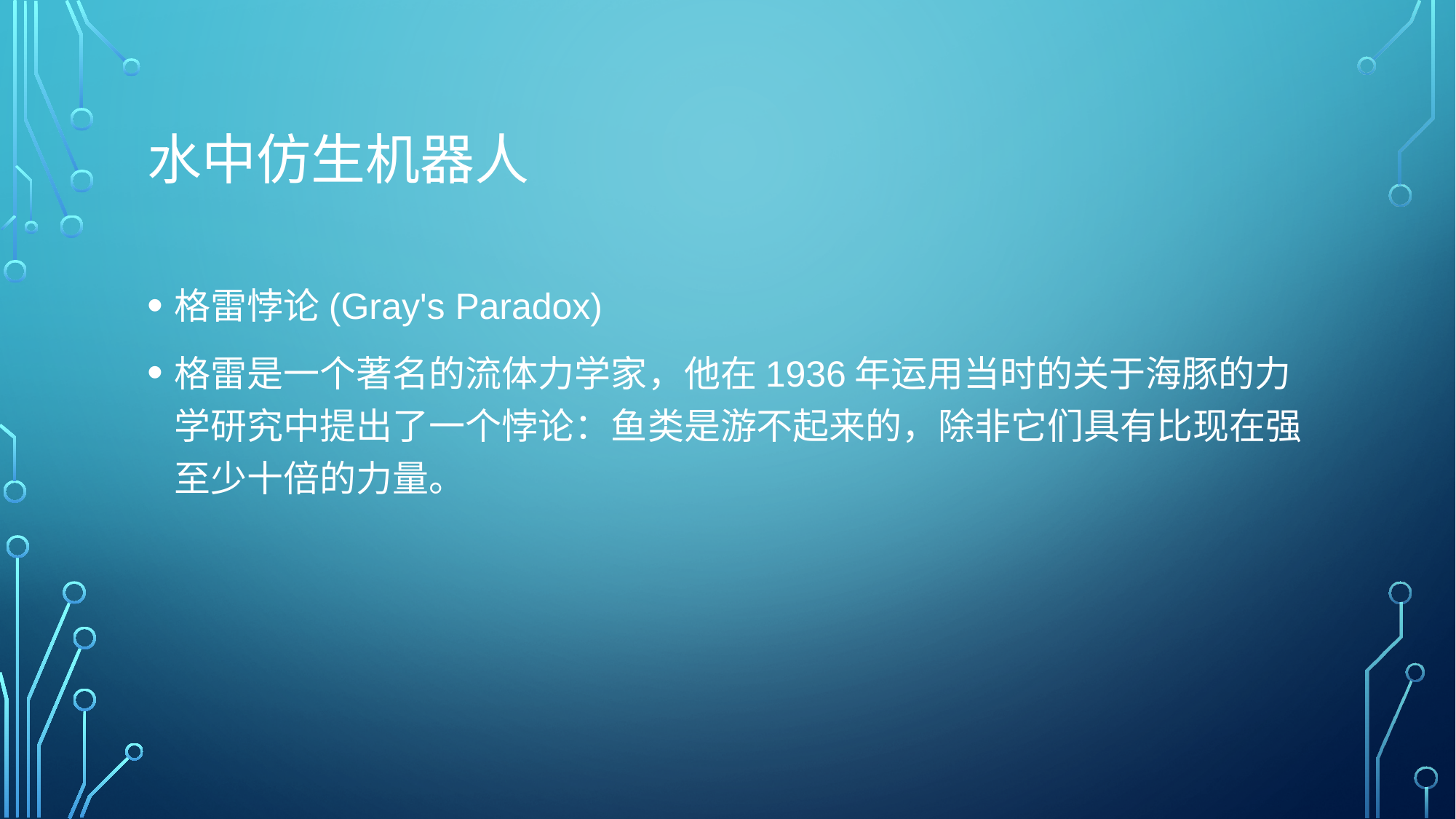

# 水中仿生机器人
格雷悖论(Gray's Paradox)
格雷是一个著名的流体力学家，他在1936年运用当时的关于海豚的力学研究中提出了一个悖论：鱼类是游不起来的，除非它们具有比现在强至少十倍的力量。